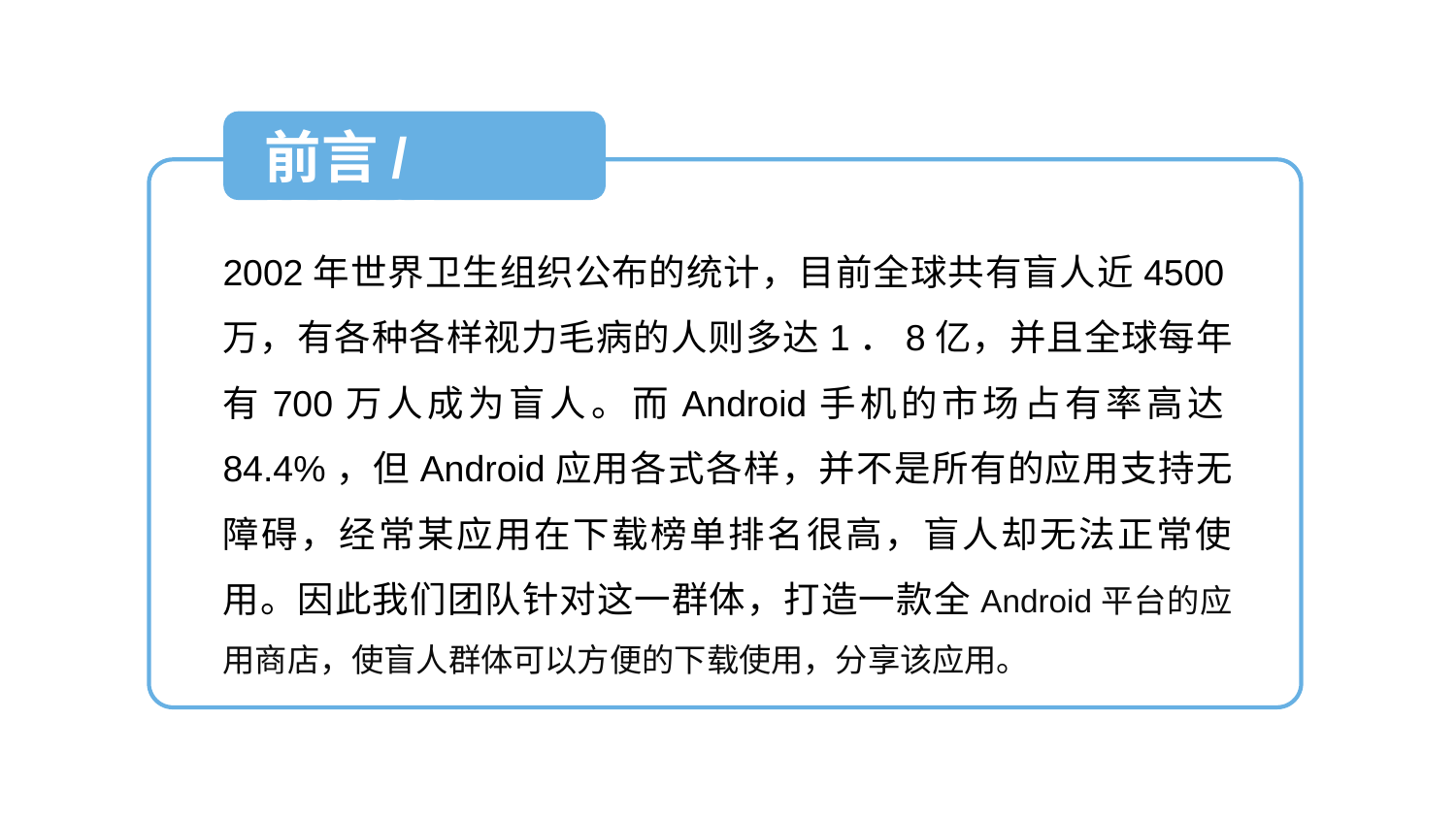

前言/PREFACE

2002年世界卫生组织公布的统计，目前全球共有盲人近4500万，有各种各样视力毛病的人则多达1．8亿，并且全球每年有700万人成为盲人。而Android手机的市场占有率高达84.4%，但Android应用各式各样，并不是所有的应用支持无障碍，经常某应用在下载榜单排名很高，盲人却无法正常使用。因此我们团队针对这一群体，打造一款全Android平台的应用商店，使盲人群体可以方便的下载使用，分享该应用。